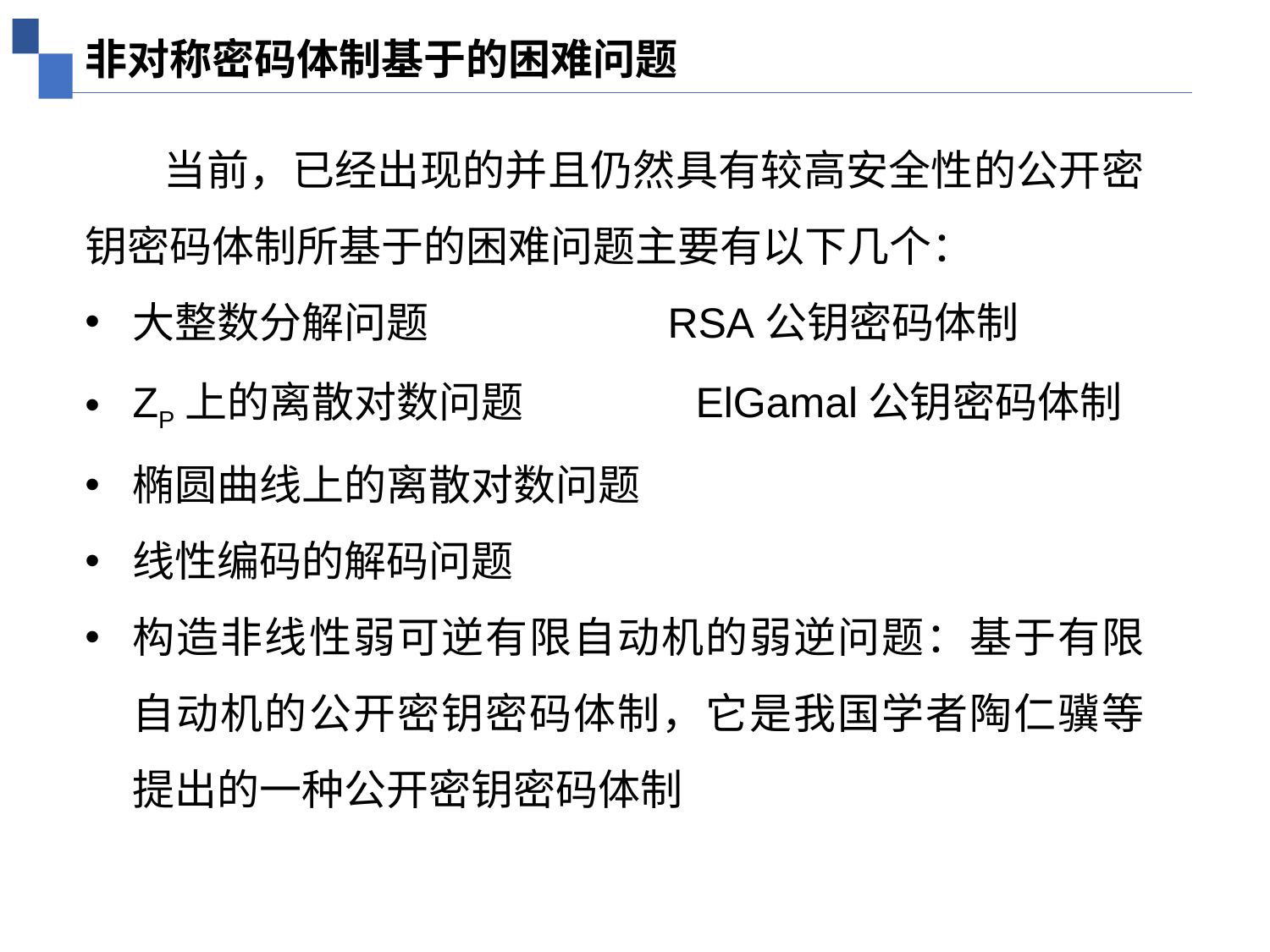

非对称密码体制基于的困难问题
       当前，已经出现的并且仍然具有较高安全性的公开密钥密码体制所基于的困难问题主要有以下几个：
大整数分解问题                        RSA公钥密码体制
ZP上的离散对数问题                 ElGamal公钥密码体制
椭圆曲线上的离散对数问题
线性编码的解码问题
构造非线性弱可逆有限自动机的弱逆问题：基于有限自动机的公开密钥密码体制，它是我国学者陶仁骥等提出的一种公开密钥密码体制